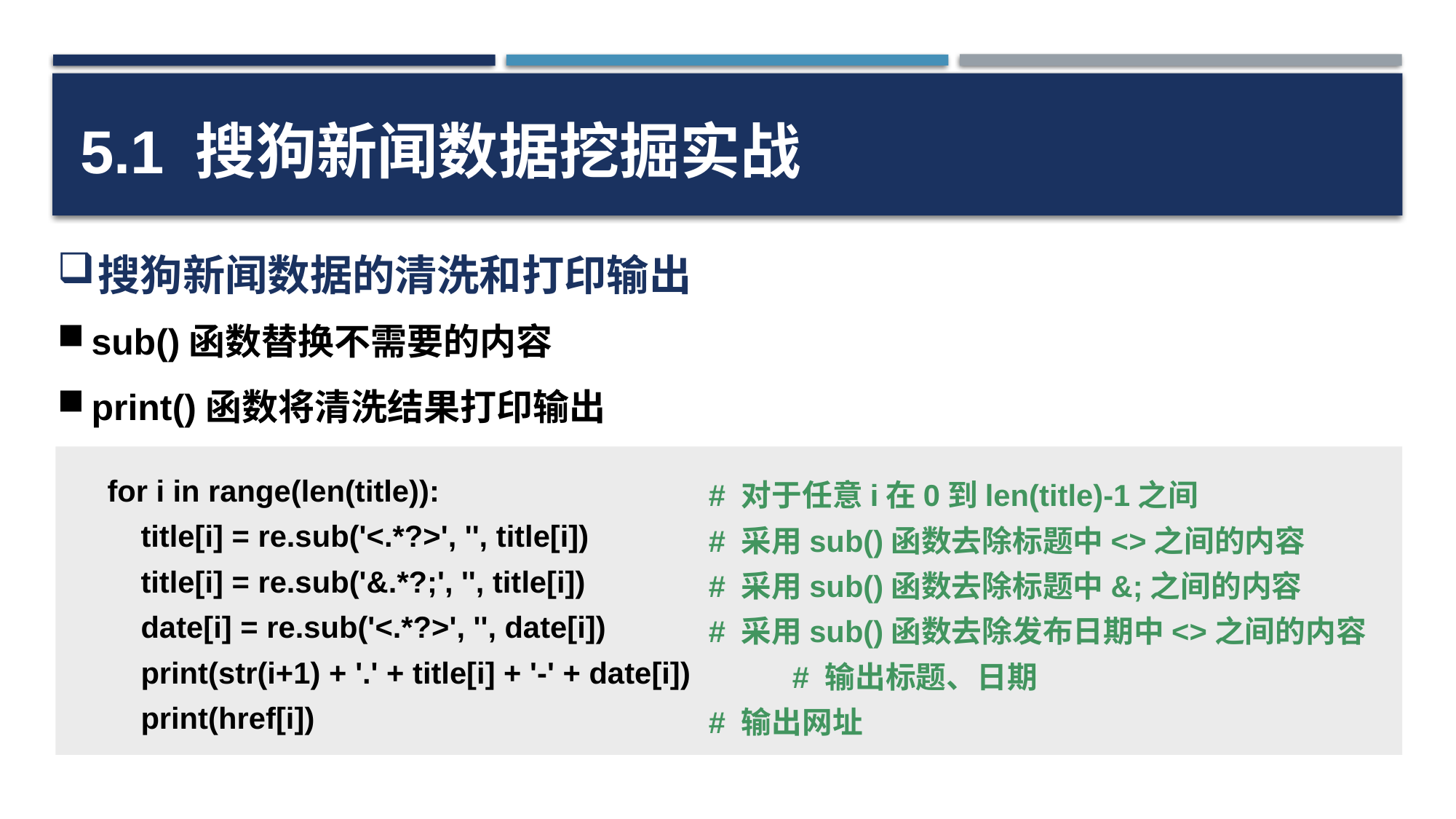

5.1 搜狗新闻数据挖掘实战
搜狗新闻数据的清洗和打印输出
sub()函数替换不需要的内容
print()函数将清洗结果打印输出

for i in range(len(title)):
    title[i] = re.sub('<.*?>', '', title[i])
    title[i] = re.sub('&.*?;', '', title[i])
    date[i] = re.sub('<.*?>', '', date[i])
    print(str(i+1) + '.' + title[i] + '-' + date[i])
    print(href[i])
# 对于任意i在0到len(title)-1之间
# 采用sub()函数去除标题中<>之间的内容
# 采用sub()函数去除标题中&;之间的内容
# 采用sub()函数去除发布日期中<>之间的内容
          # 输出标题、日期
# 输出网址
52